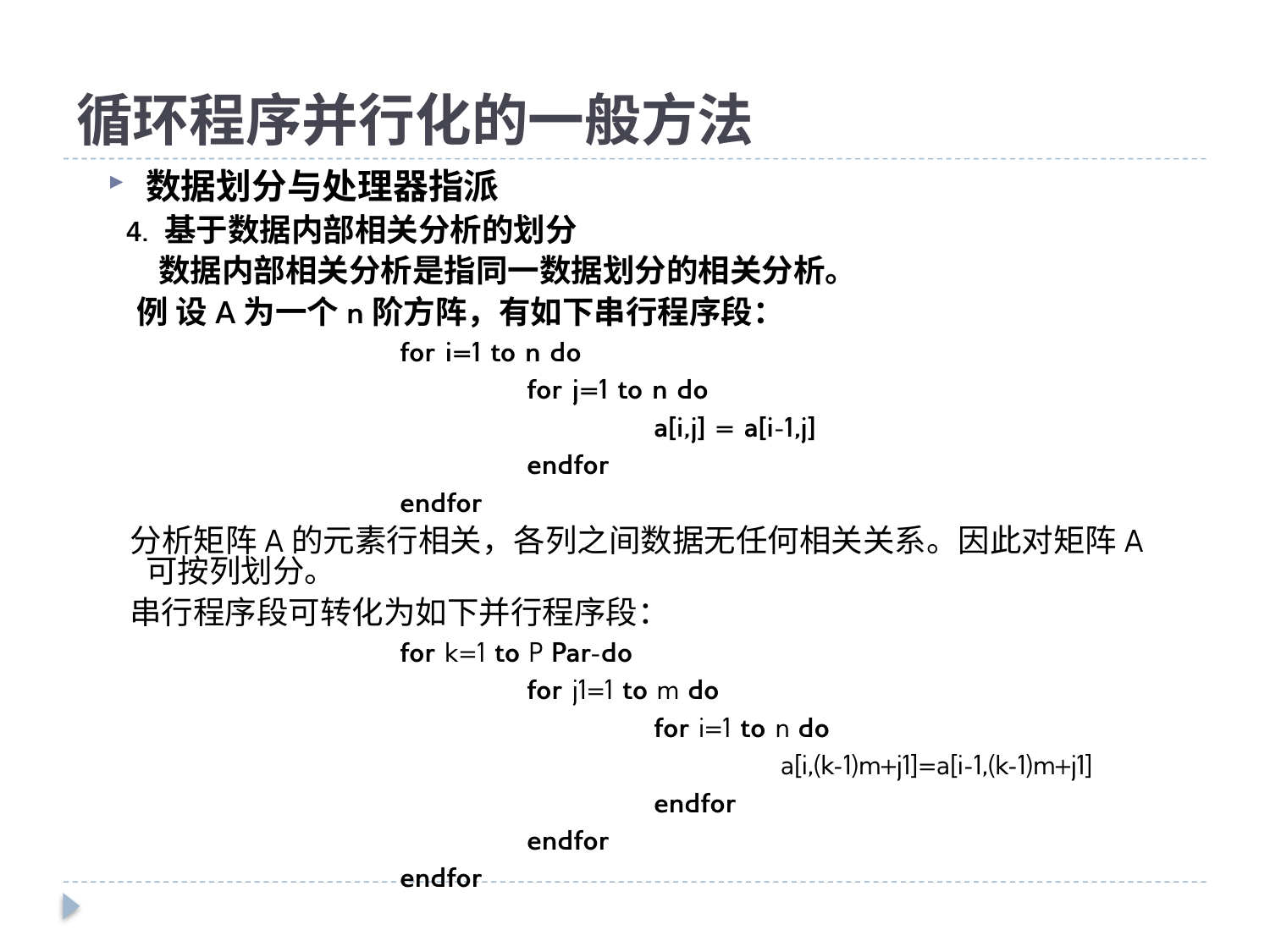

# 循环程序并行化的一般方法
数据划分与处理器指派
  4. 基于数据内部相关分析的划分
      数据内部相关分析是指同一数据划分的相关分析。
   例 设A为一个n阶方阵，有如下串行程序段：
   			for i=1 to n do
   				for j=1 to n do
   					a[i,j] = a[i-1,j]
   				endfor
   			endfor
   分析矩阵A的元素行相关，各列之间数据无任何相关关系。因此对矩阵A可按列划分。
  串行程序段可转化为如下并行程序段：
			for k=1 to P Par-do
				for j1=1 to m do
					for i=1 to n do
						a[i,(k-1)m+j1]=a[i-1,(k-1)m+j1]
					endfor
				endfor
			endfor